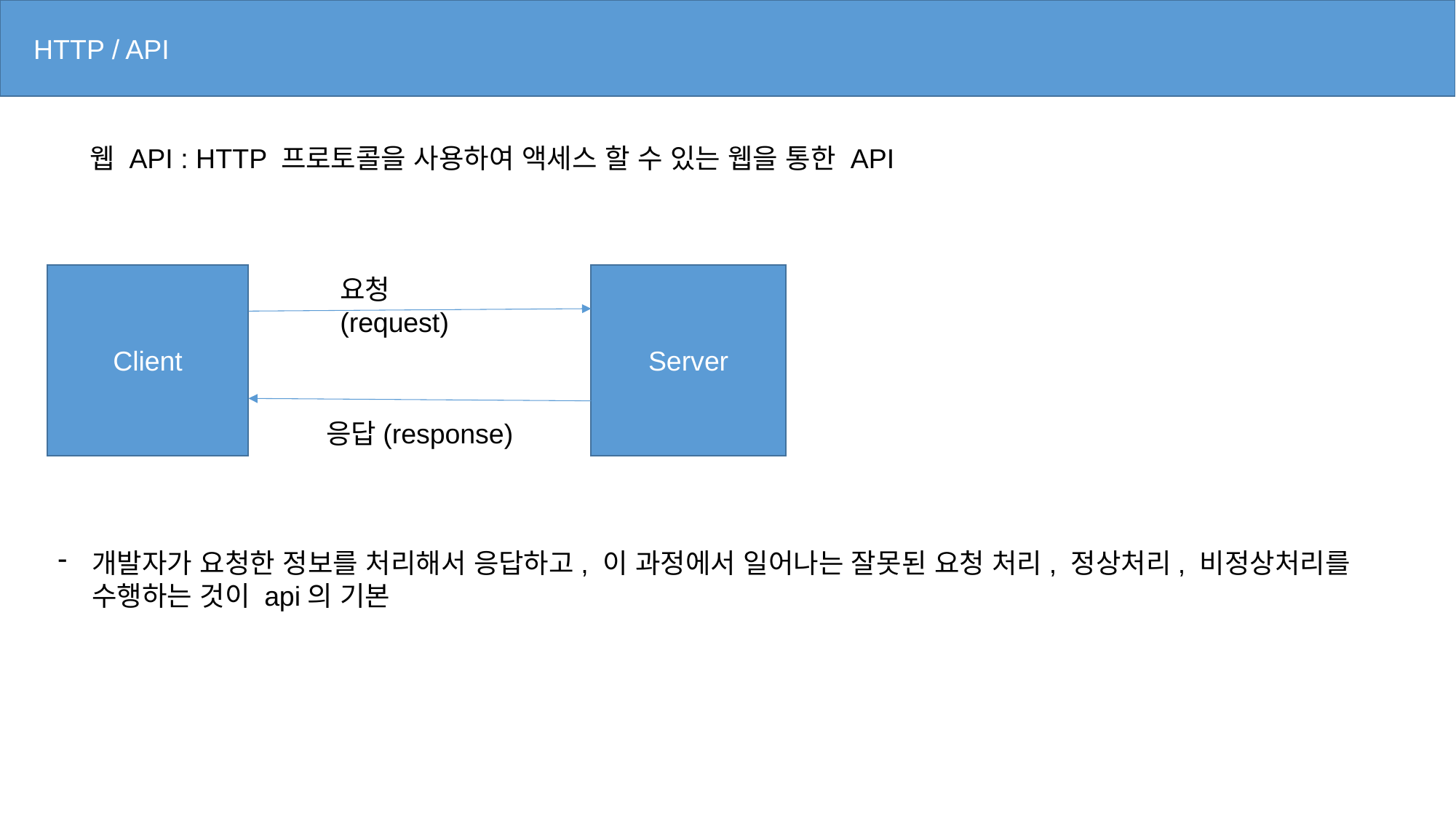

HTTP / API
웹 API : HTTP 프로토콜을 사용하여 액세스 할 수 있는 웹을 통한 API
Client
Server
요청(request)
응답(response)
개발자가 요청한 정보를 처리해서 응답하고, 이 과정에서 일어나는 잘못된 요청 처리, 정상처리, 비정상처리를 수행하는 것이 api의 기본